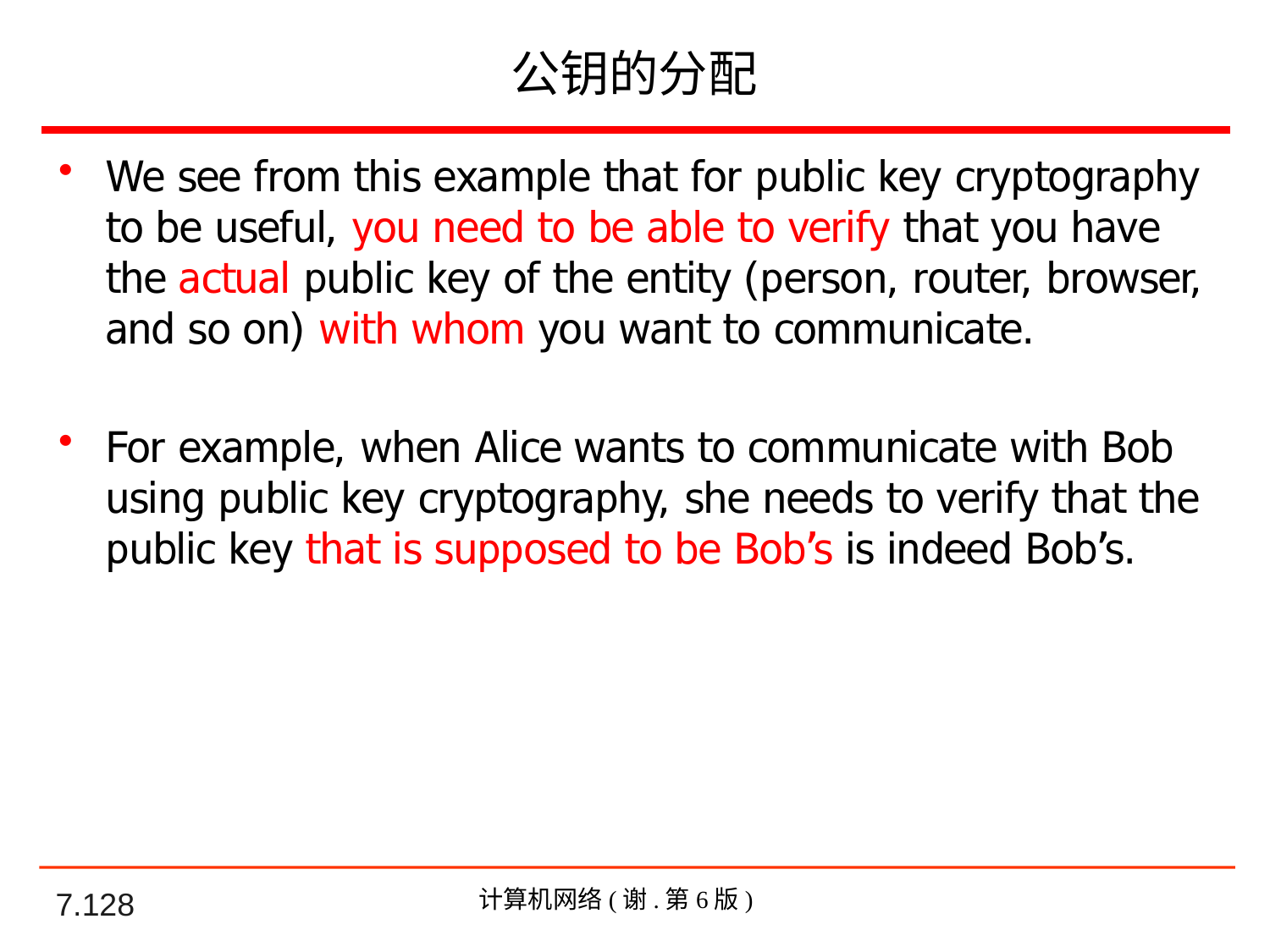

# 公钥的分配
We see from this example that for public key cryptography to be useful, you need to be able to verify that you have the actual public key of the entity (person, router, browser, and so on) with whom you want to communicate.

For example, when Alice wants to communicate with Bob using public key cryptography, she needs to verify that the public key that is supposed to be Bob’s is indeed Bob’s.